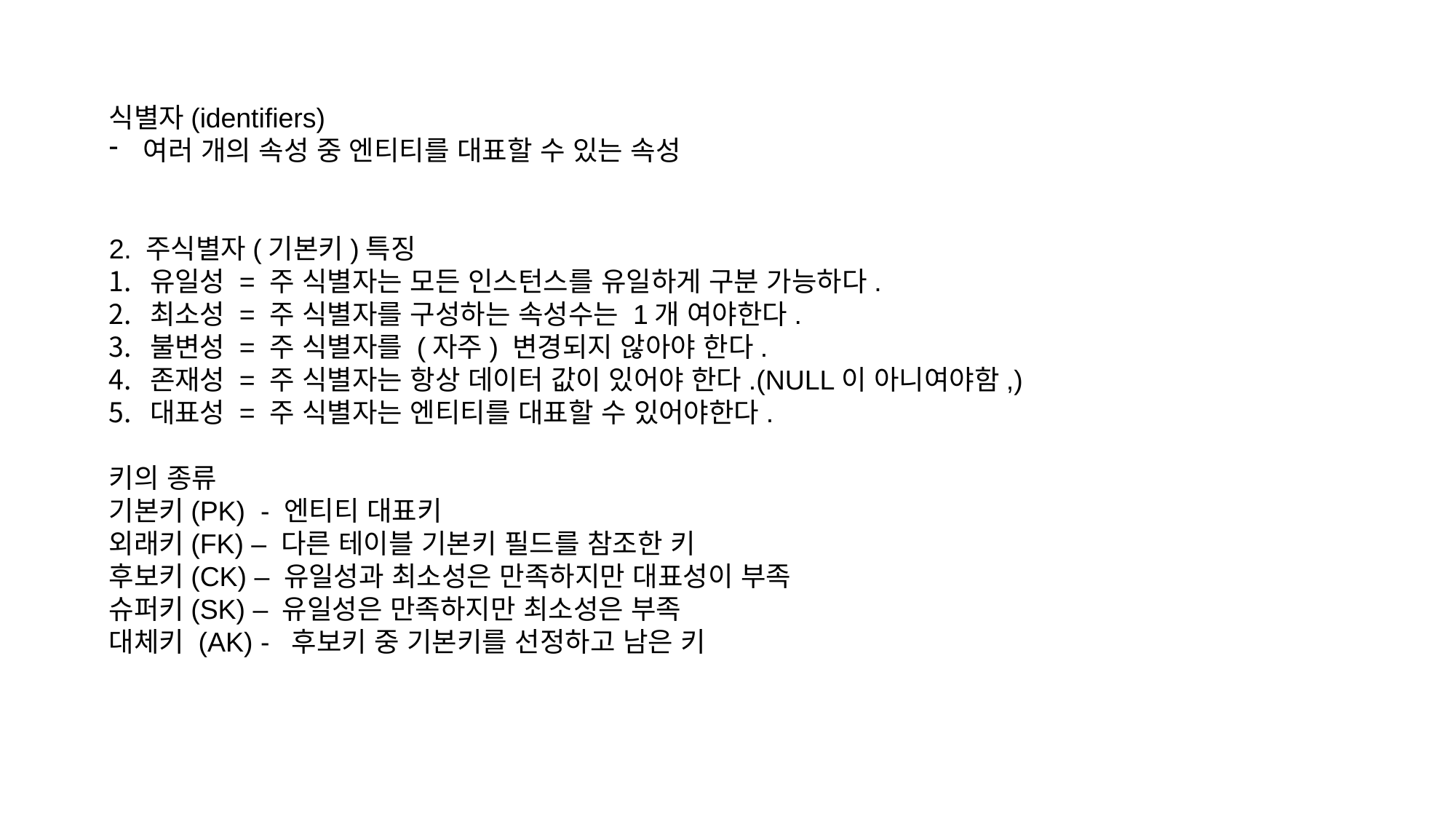

식별자(identifiers)
여러 개의 속성 중 엔티티를 대표할 수 있는 속성

2. 주식별자(기본키)특징
유일성 = 주 식별자는 모든 인스턴스를 유일하게 구분 가능하다.
최소성 = 주 식별자를 구성하는 속성수는 1개 여야한다.
불변성 = 주 식별자를 (자주) 변경되지 않아야 한다.
존재성 = 주 식별자는 항상 데이터 값이 있어야 한다.(NULL이 아니여야함,)
대표성 = 주 식별자는 엔티티를 대표할 수 있어야한다.

키의 종류
기본키(PK)  - 엔티티 대표키
외래키(FK) – 다른 테이블 기본키 필드를 참조한 키
후보키(CK) – 유일성과 최소성은 만족하지만 대표성이 부족
슈퍼키(SK) – 유일성은 만족하지만 최소성은 부족
대체키 (AK) -  후보키 중 기본키를 선정하고 남은 키